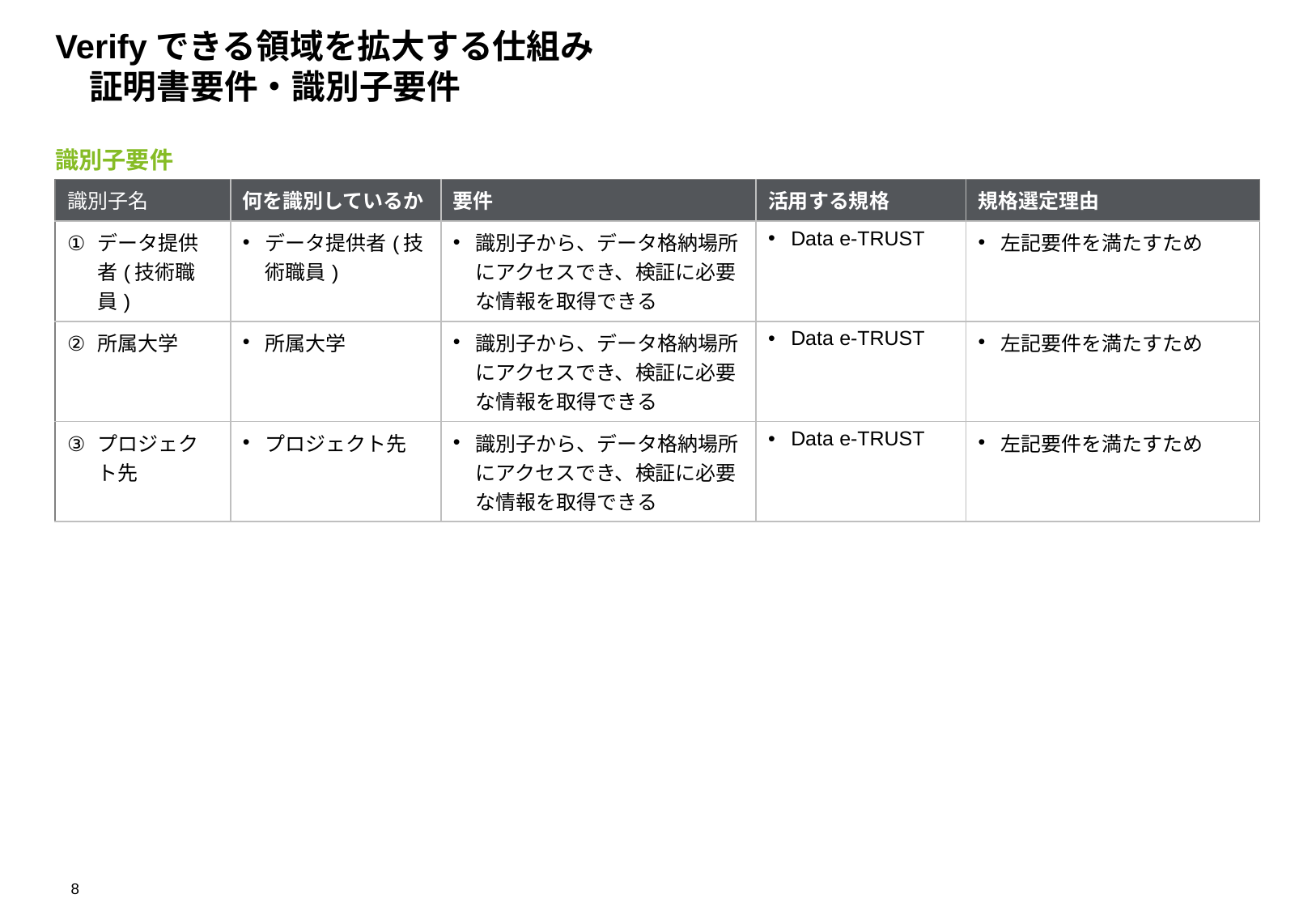

# Verifyできる領域を拡大する仕組み 　証明書要件・識別子要件
識別子要件
| 識別子名 | 何を識別しているか | 要件 | 活用する規格 | 規格選定理由 |
| --- | --- | --- | --- | --- |
| データ提供者(技術職員) | データ提供者(技術職員) | 識別子から、データ格納場所にアクセスでき、検証に必要な情報を取得できる | Data e-TRUST | 左記要件を満たすため |
| 所属大学 | 所属大学 | 識別子から、データ格納場所にアクセスでき、検証に必要な情報を取得できる | Data e-TRUST | 左記要件を満たすため |
| プロジェクト先 | プロジェクト先 | 識別子から、データ格納場所にアクセスでき、検証に必要な情報を取得できる | Data e-TRUST | 左記要件を満たすため |
8